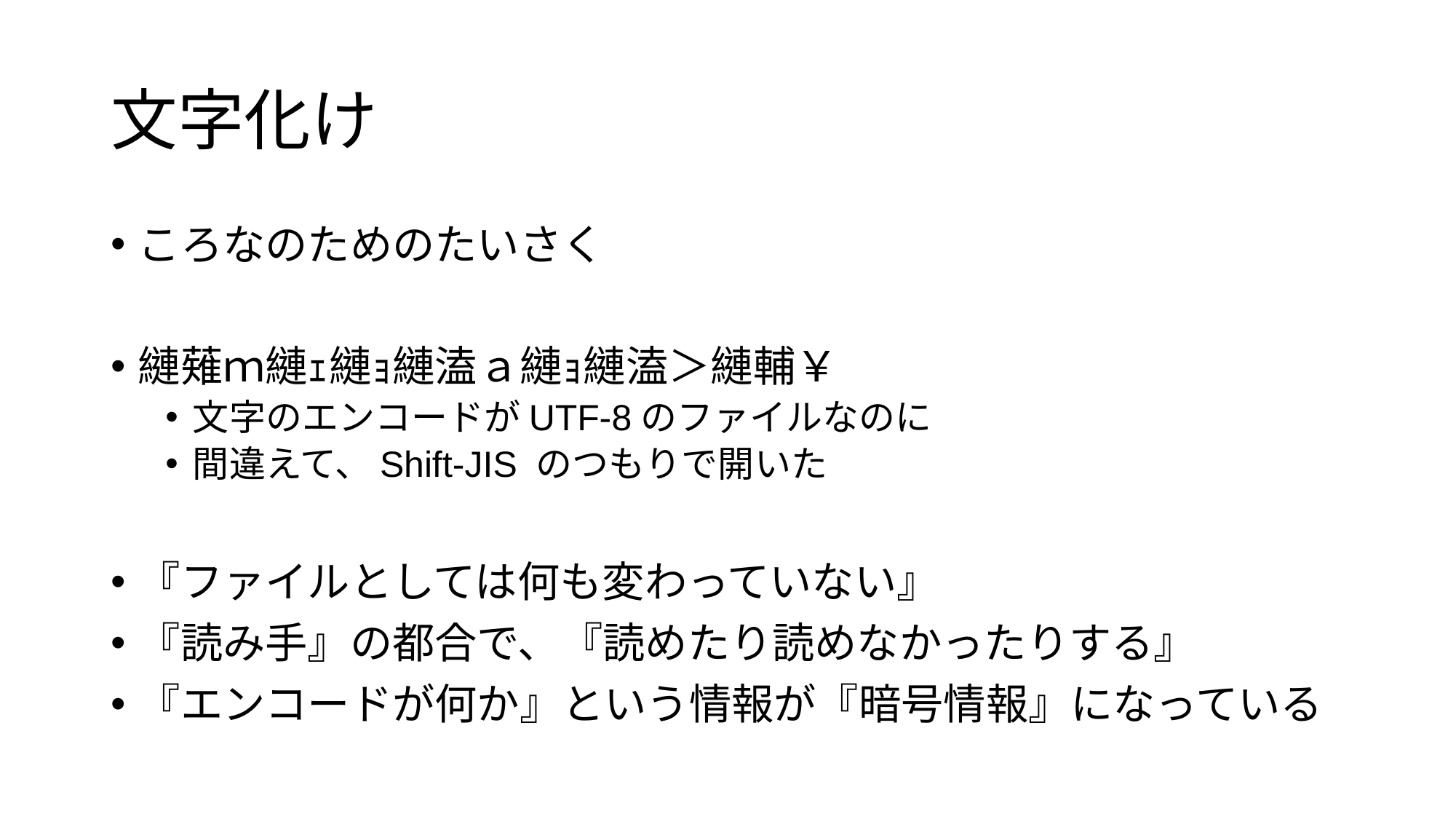

# 文字化け
ころなのためのたいさく

縺薙ｍ縺ｪ縺ｮ縺溘ａ縺ｮ縺溘＞縺輔￥
文字のエンコードがUTF-8のファイルなのに
間違えて、Shift-JIS のつもりで開いた

『ファイルとしては何も変わっていない』
『読み手』の都合で、『読めたり読めなかったりする』
『エンコードが何か』という情報が『暗号情報』になっている